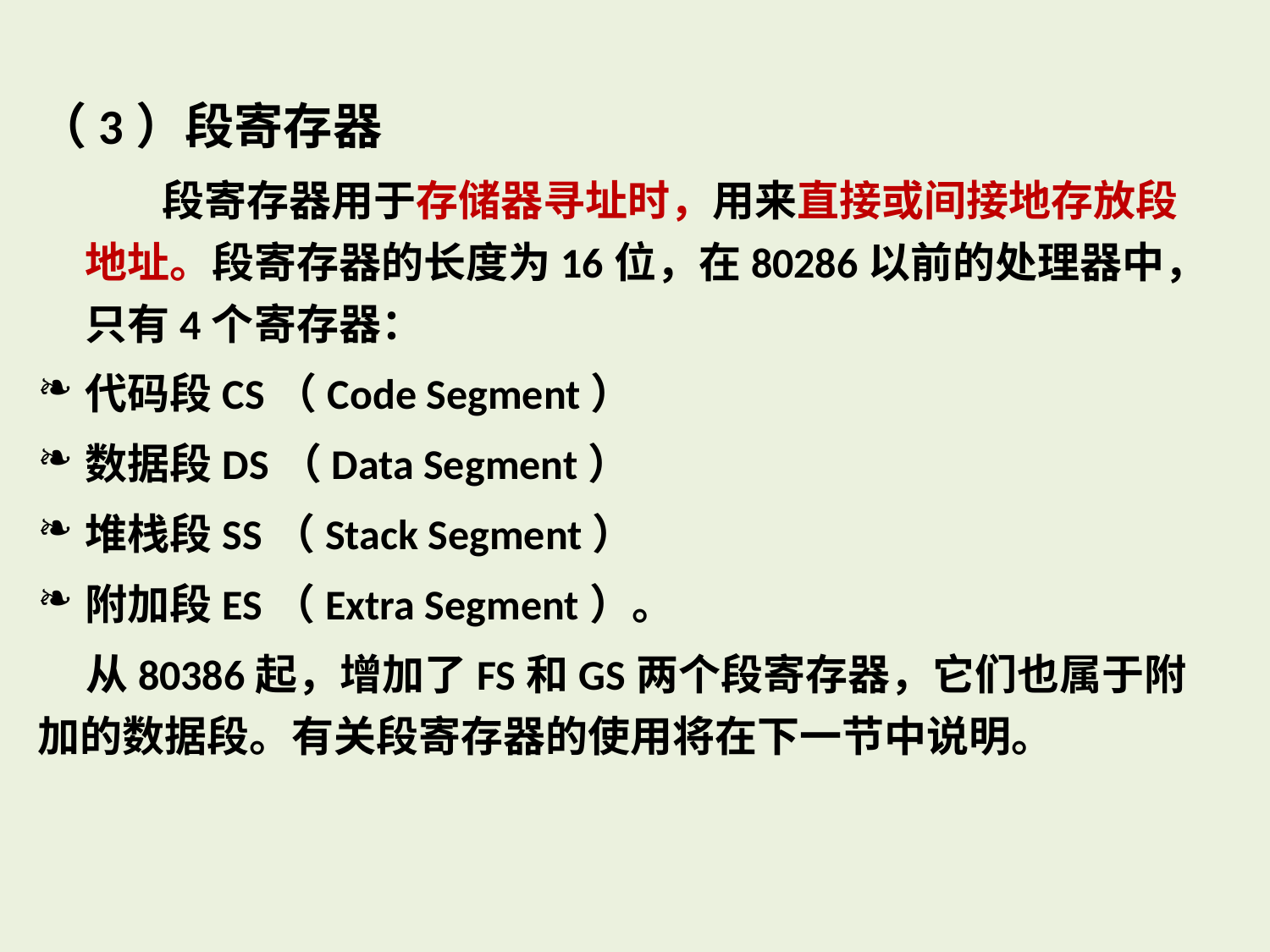

（3）段寄存器
            段寄存器用于存储器寻址时，用来直接或间接地存放段地址。段寄存器的长度为16位，在80286以前的处理器中，只有4个寄存器：
代码段CS（Code Segment）
数据段DS（Data Segment）
堆栈段SS（Stack Segment）
附加段ES（Extra Segment）。
    从80386起，增加了FS和GS两个段寄存器，它们也属于附加的数据段。有关段寄存器的使用将在下一节中说明。
36